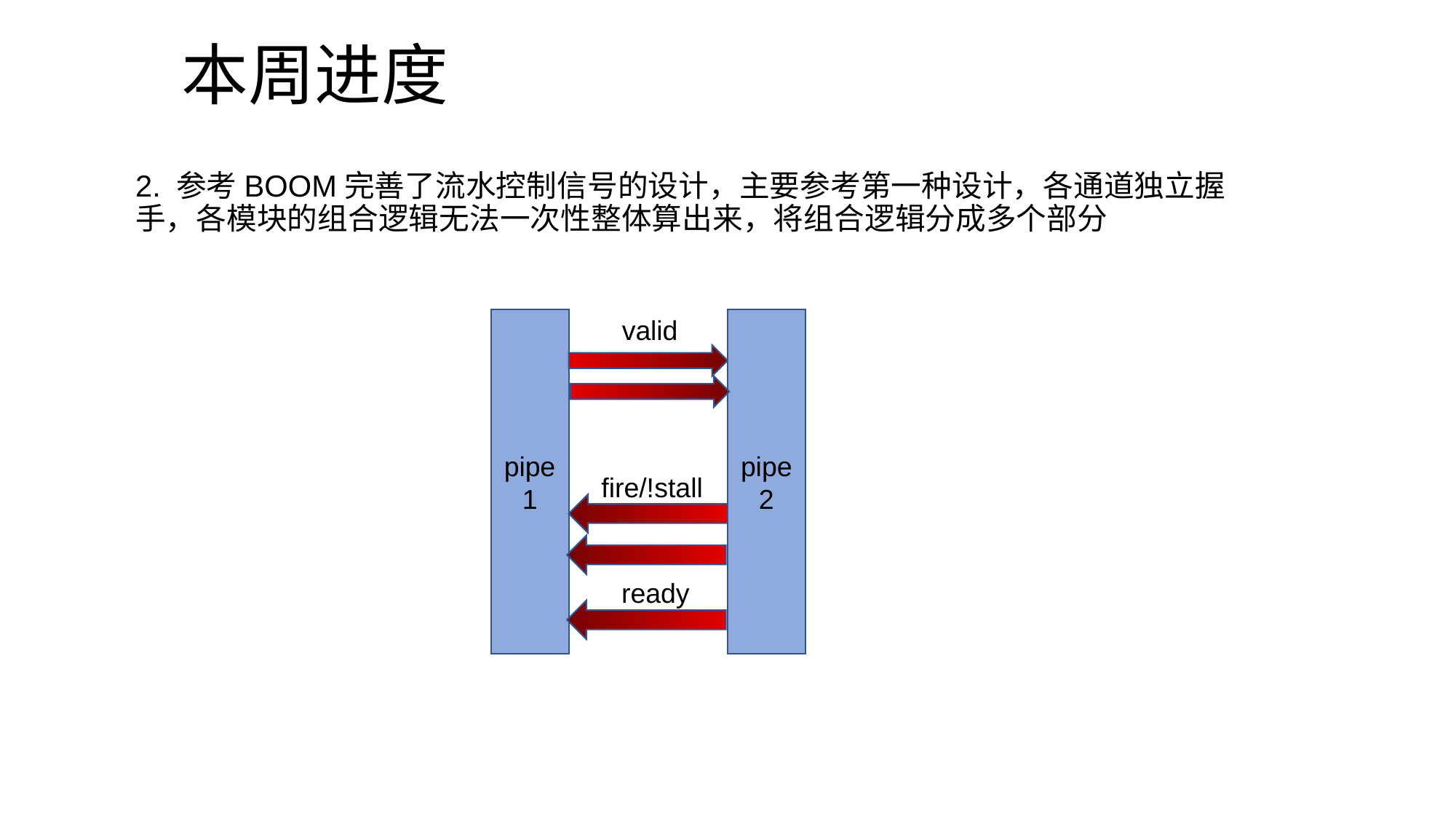

# 本周进度
2. 参考BOOM完善了流水控制信号的设计，主要参考第一种设计，各通道独立握手，各模块的组合逻辑无法一次性整体算出来，将组合逻辑分成多个部分
valid
pipe1
pipe2

fire/!stall

ready